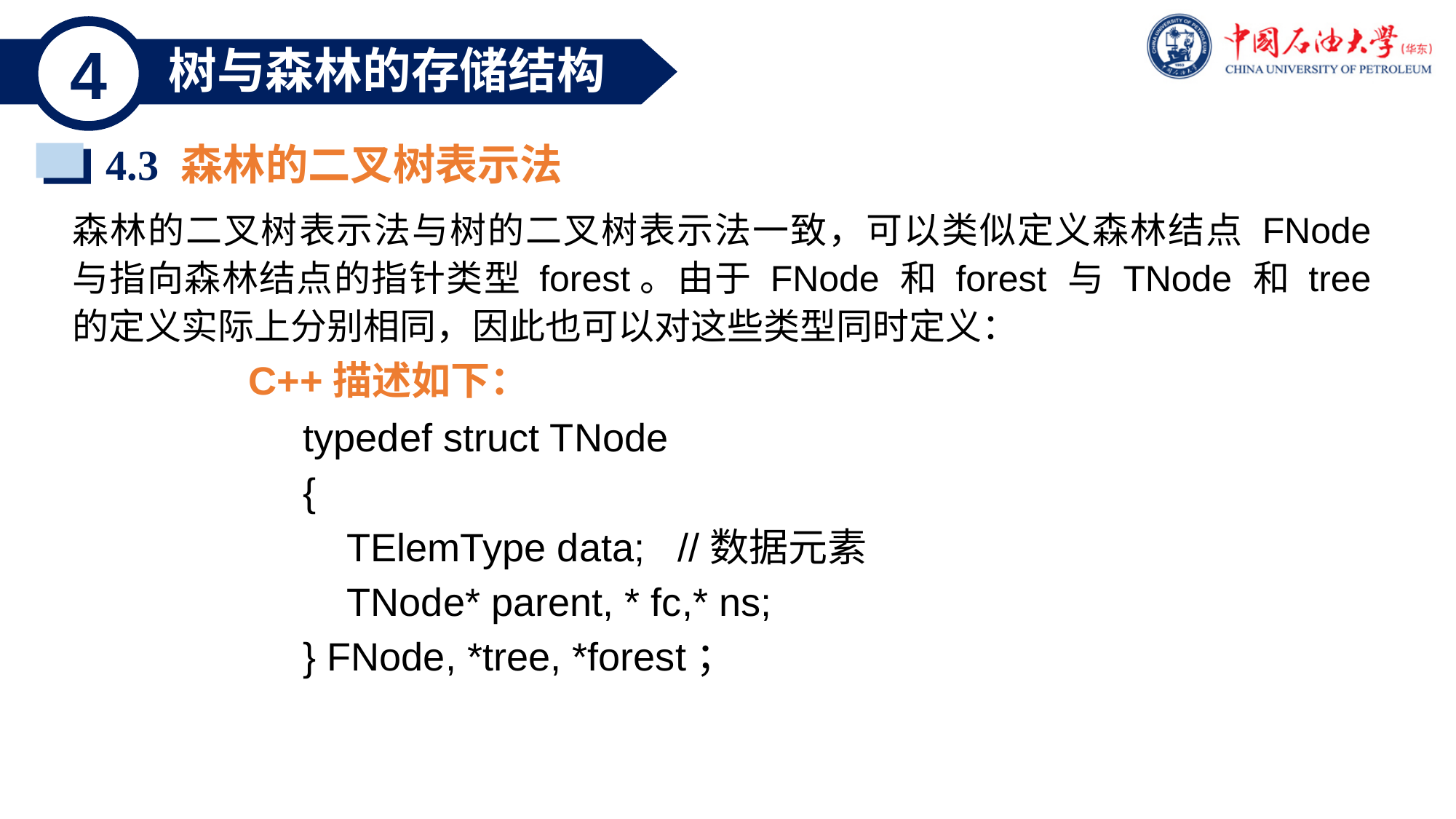

4
树与森林的存储结构
4.3 森林的二叉树表示法

森林的二叉树表示法与树的二叉树表示法一致，可以类似定义森林结点 FNode 与指向森林结点的指针类型 forest。由于 FNode 和 forest 与 TNode 和 tree 的定义实际上分别相同，因此也可以对这些类型同时定义：
C++描述如下：
     typedef struct TNode
{
    TElemType data;   //数据元素
    TNode* parent, * fc,* ns;
} FNode, *tree, *forest；